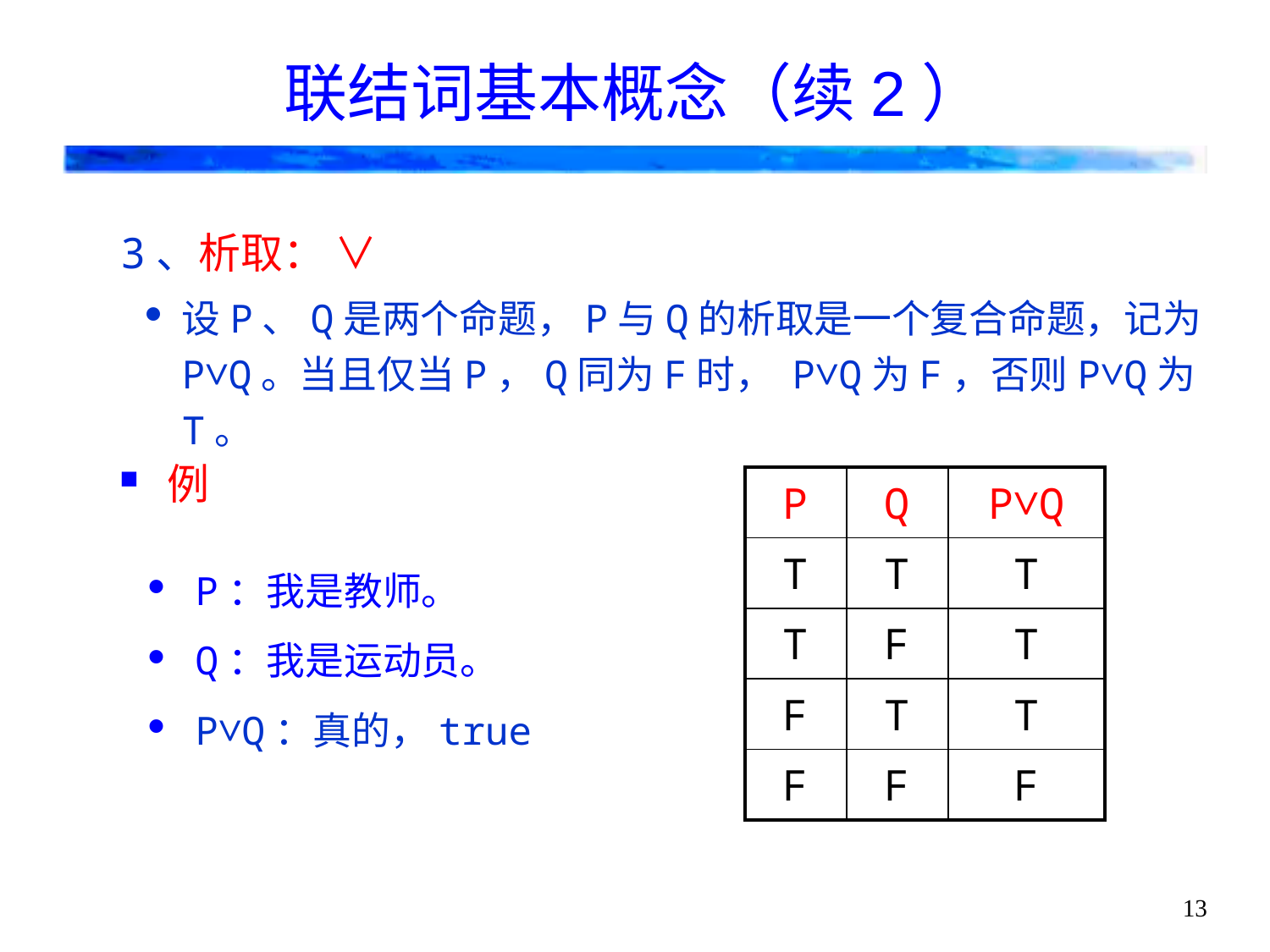

# 联结词基本概念（续2）
3、析取： ∨
设P、Q是两个命题，P与Q的析取是一个复合命题，记为P∨Q。当且仅当P，Q同为F时， P∨Q为F，否则P∨Q为T。
例
| P | Q | P∨Q |
| --- | --- | --- |
| T | T | T |
| T | F | T |
| F | T | T |
| F | F | F |
P：我是教师。
Q：我是运动员。
P∨Q：真的，true

13